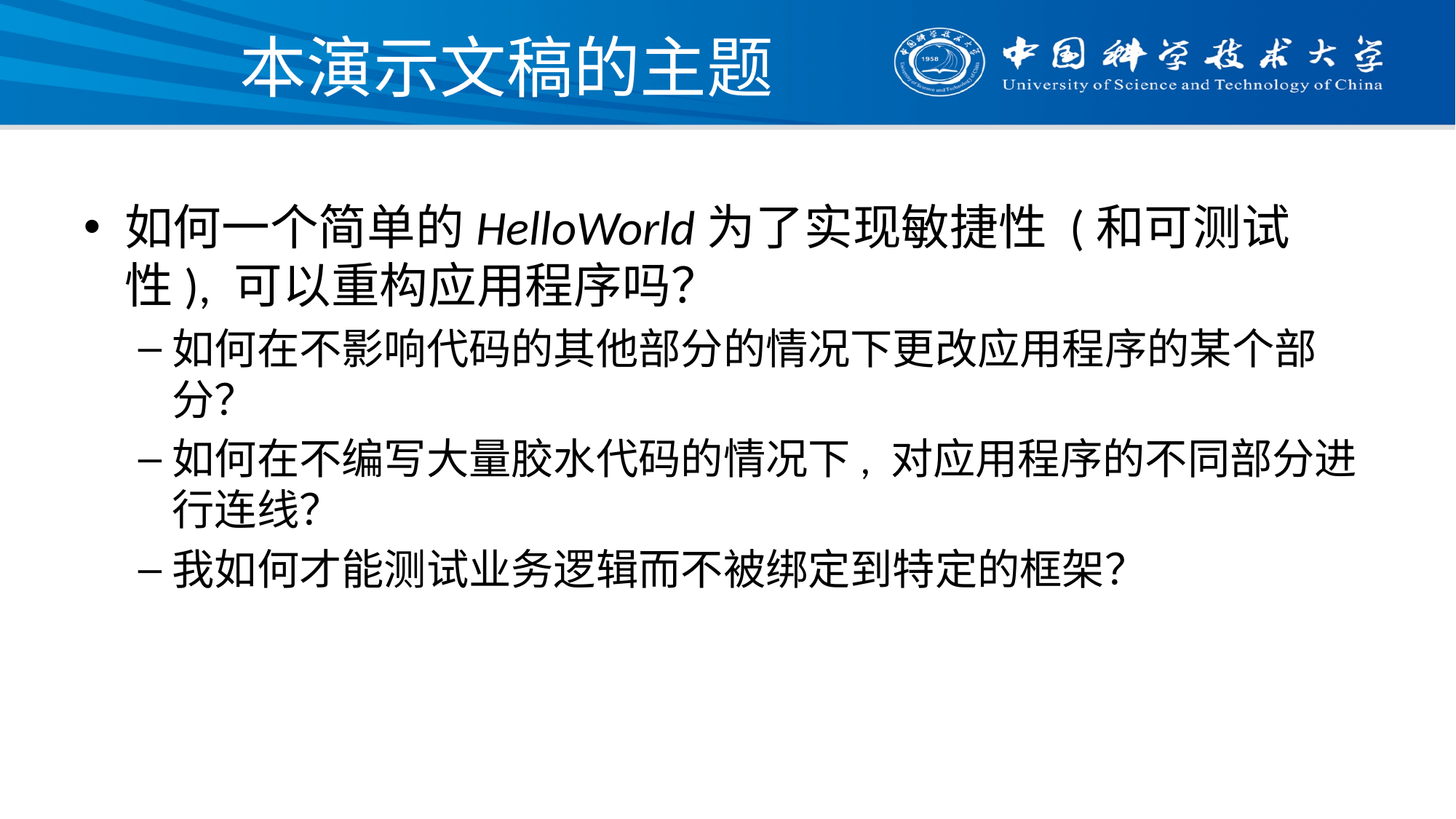

# 本演示文稿的主题
如何一个简单的HelloWorld为了实现敏捷性 (和可测试性), 可以重构应用程序吗？
如何在不影响代码的其他部分的情况下更改应用程序的某个部分？
如何在不编写大量胶水代码的情况下, 对应用程序的不同部分进行连线？
我如何才能测试业务逻辑而不被绑定到特定的框架？